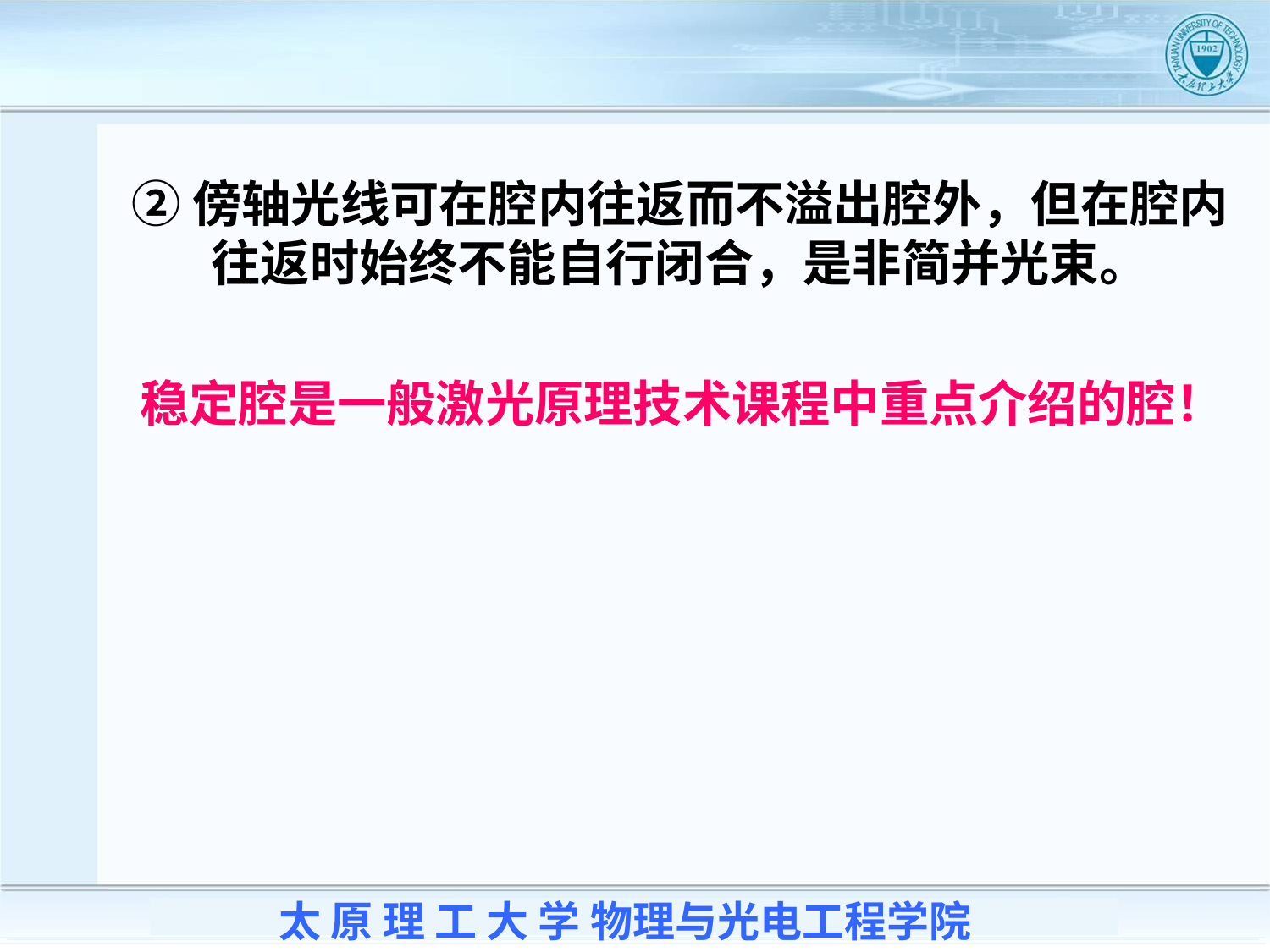

②傍轴光线可在腔内往返而不溢出腔外，但在腔内往返时始终不能自行闭合，是非简并光束。
稳定腔是一般激光原理技术课程中重点介绍的腔！